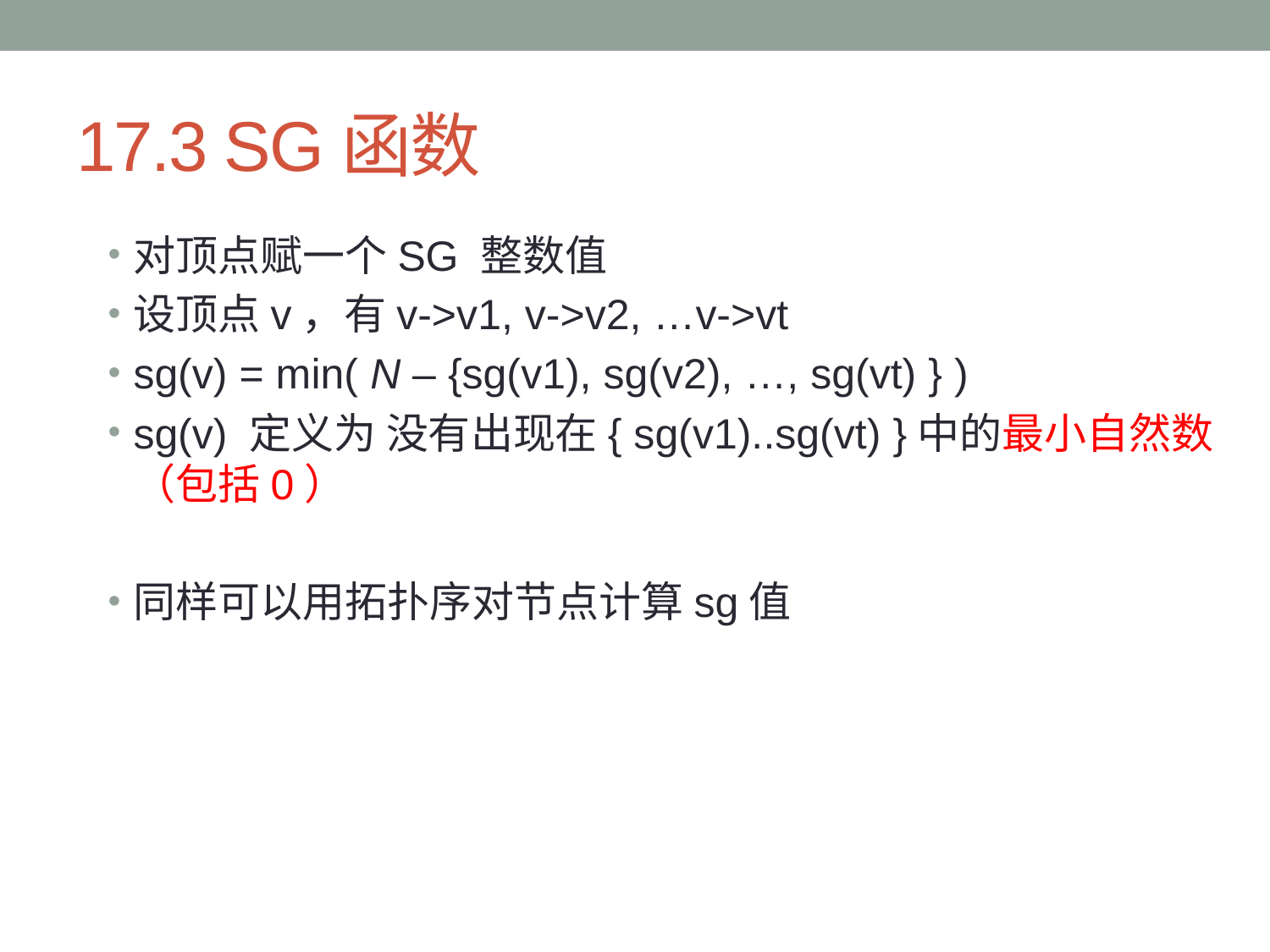

# 17.3 SG函数
对顶点赋一个SG 整数值
设顶点v，有v->v1, v->v2, …v->vt
sg(v) = min( N – {sg(v1), sg(v2), …, sg(vt) } )
sg(v) 定义为 没有出现在{ sg(v1)..sg(vt) }中的最小自然数（包括0）

同样可以用拓扑序对节点计算sg值